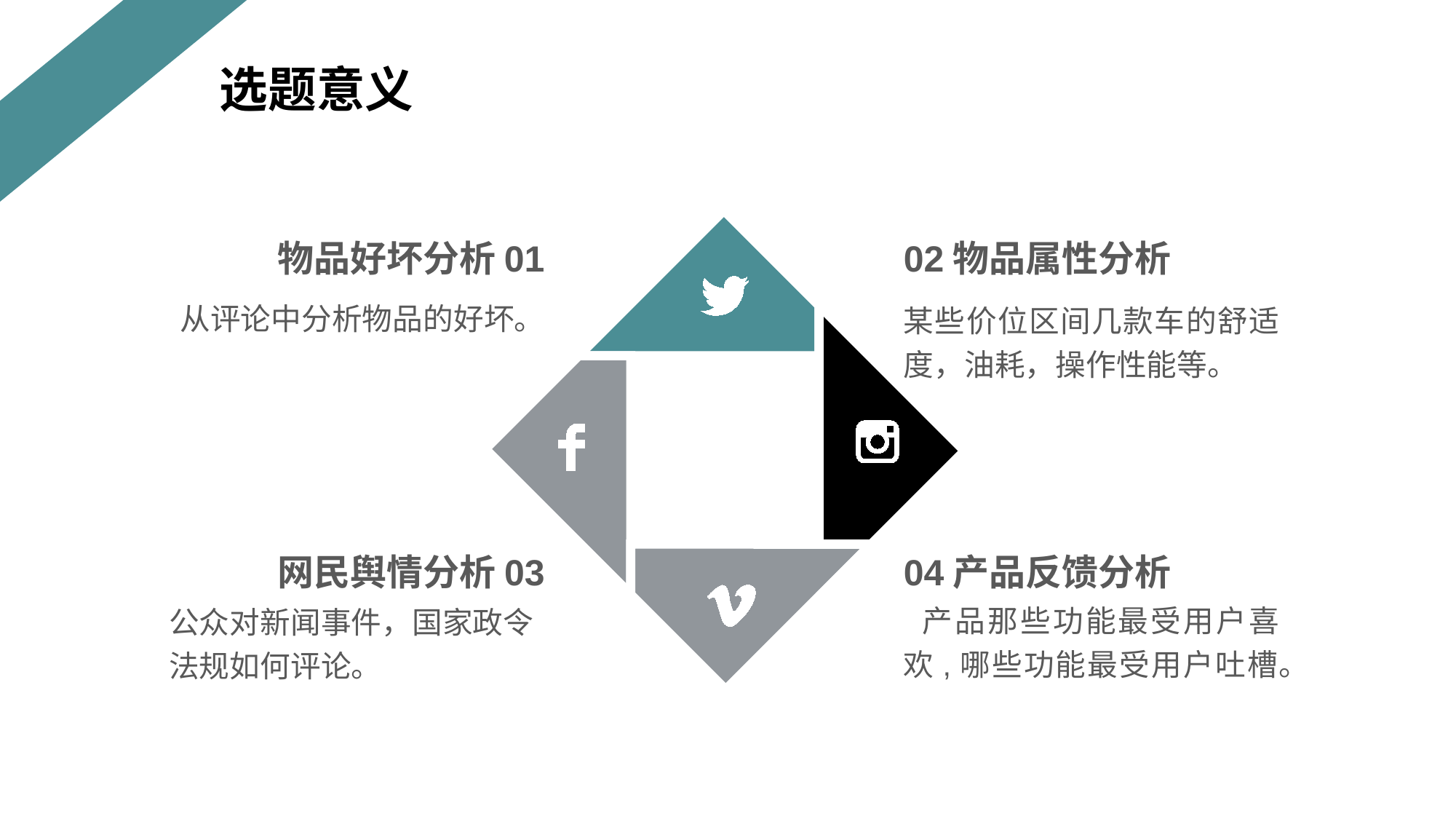

选题意义
物品好坏分析01
从评论中分析物品的好坏。
02物品属性分析
某些价位区间几款车的舒适度，油耗，操作性能等。

04产品反馈分析
 产品那些功能最受用户喜欢,哪些功能最受用户吐槽。
网民舆情分析03
公众对新闻事件，国家政令法规如何评论。